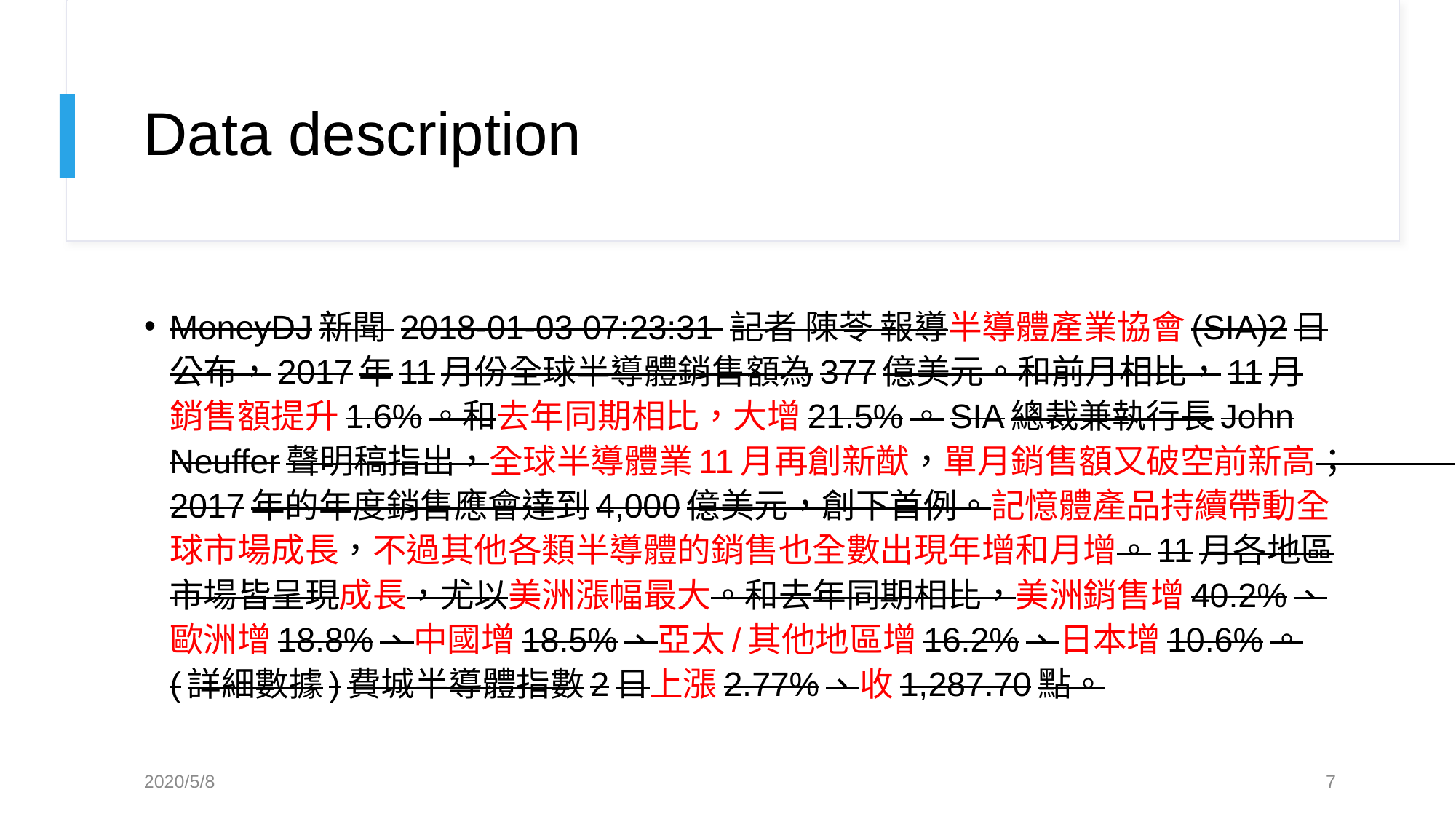

# Data description
MoneyDJ新聞 2018-01-03 07:23:31 記者 陳苓 報導半導體產業協會(SIA)2日公布，2017年11月份全球半導體銷售額為377億美元。和前月相比，11月銷售額提升1.6%。和去年同期相比，大增21.5%。SIA總裁兼執行長John Neuffer聲明稿指出，全球半導體業11月再創新猷，單月銷售額又破空前新高；2017年的年度銷售應會達到4,000億美元，創下首例。記憶體產品持續帶動全球市場成長，不過其他各類半導體的銷售也全數出現年增和月增。11月各地區市場皆呈現成長，尤以美洲漲幅最大。和去年同期相比，美洲銷售增40.2%、歐洲增18.8%、中國增18.5%、亞太/其他地區增16.2%、日本增10.6%。 (詳細數據)費城半導體指數2日上漲2.77%、收1,287.70點。
2020/5/8
7